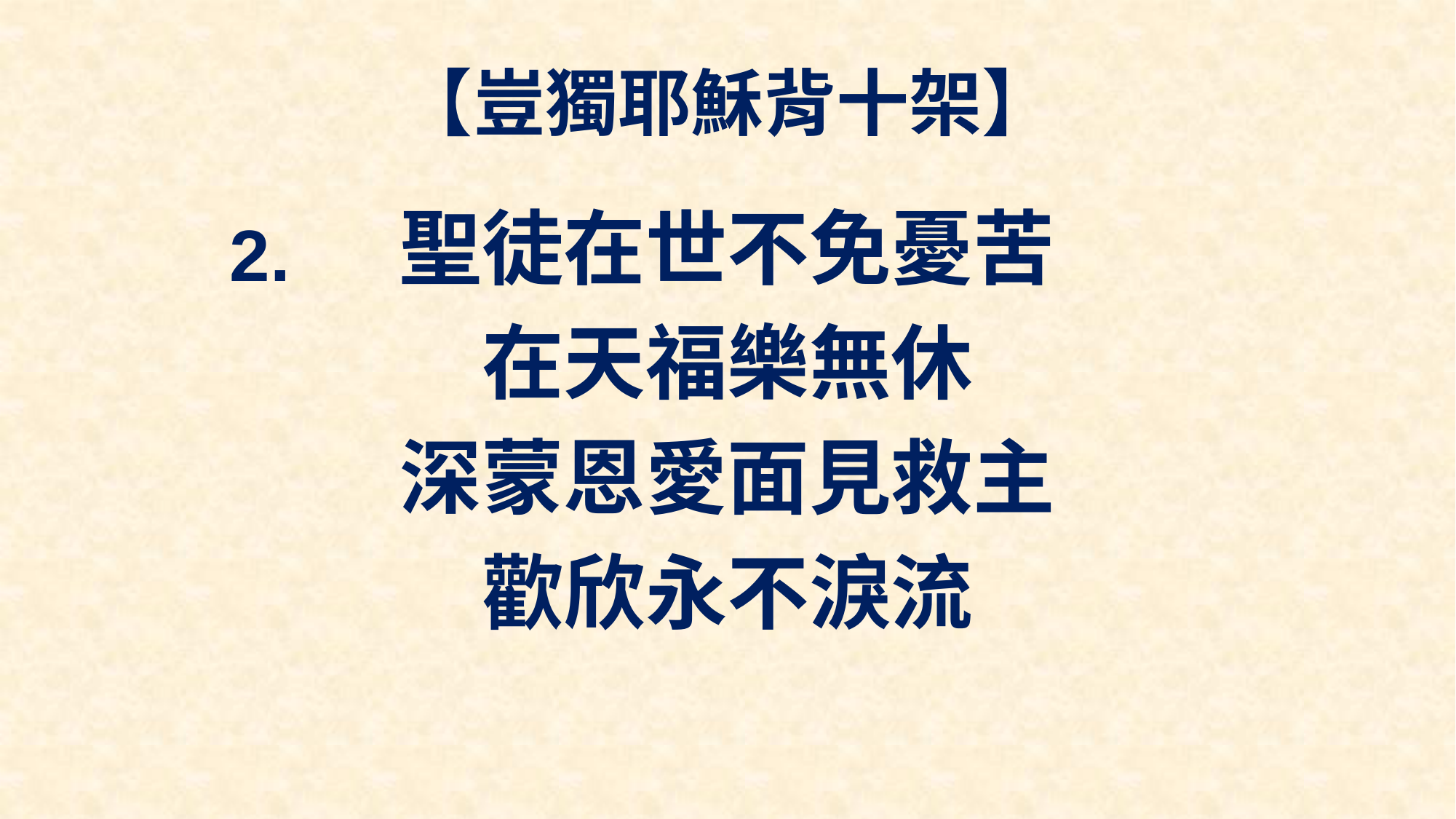

# 【豈獨耶穌背十架】
聖徒在世不免憂苦
在天福樂無休
深蒙恩愛面見救主
歡欣永不淚流
2.